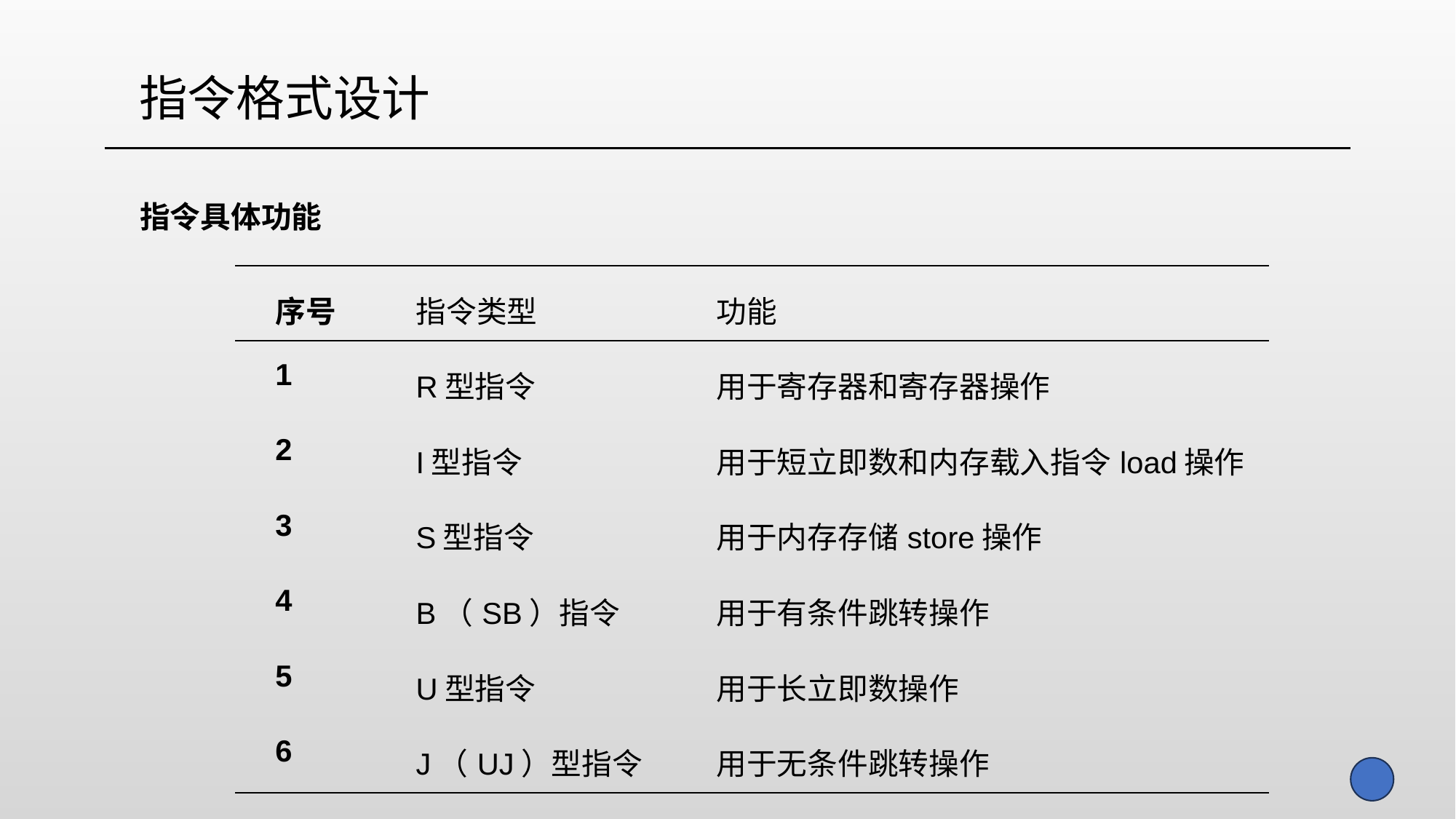

指令格式设计

指令具体功能
| 序号 | 指令类型 | 功能 |
| --- | --- | --- |
| 1 | R型指令 | 用于寄存器和寄存器操作 |
| 2 | I型指令 | 用于短立即数和内存载入指令load操作 |
| 3 | S型指令 | 用于内存存储store操作 |
| 4 | B（SB）指令 | 用于有条件跳转操作 |
| 5 | U型指令 | 用于长立即数操作 |
| 6 | J（UJ）型指令 | 用于无条件跳转操作 |